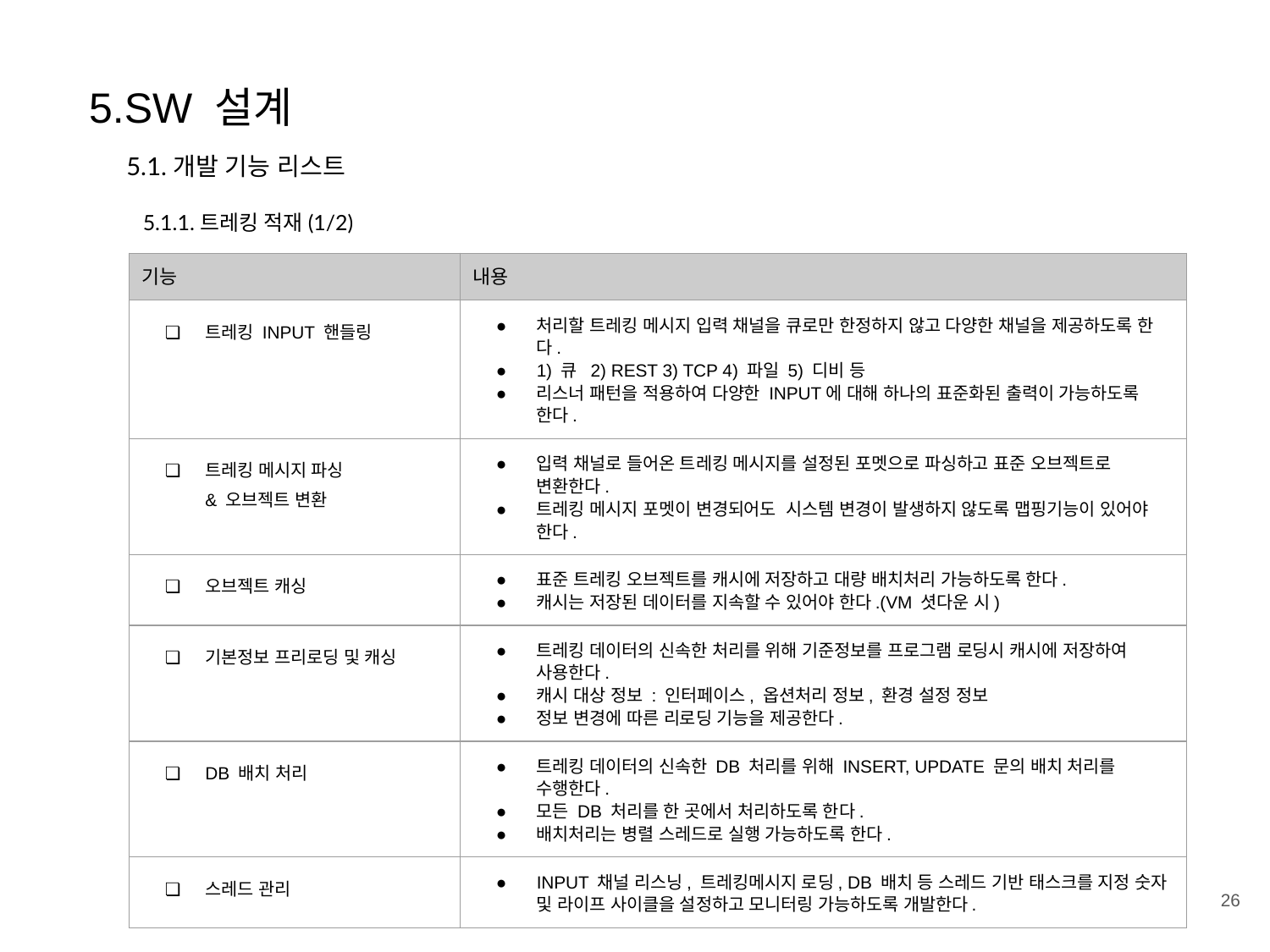

5.SW 설계
5.1.개발 기능 리스트
   5.1.1.트레킹 적재(1/2)
| 기능 | 내용 |
| --- | --- |
| 트레킹 INPUT 핸들링 | 처리할 트레킹 메시지 입력 채널을 큐로만 한정하지 않고 다양한 채널을 제공하도록 한다. 1) 큐 2) REST 3) TCP 4) 파일 5) 디비 등 리스너 패턴을 적용하여 다양한 INPUT에 대해 하나의 표준화된 출력이 가능하도록 한다. |
| 트레킹 메시지 파싱 & 오브젝트 변환 | 입력 채널로 들어온 트레킹 메시지를 설정된 포멧으로 파싱하고 표준 오브젝트로 변환한다. 트레킹 메시지 포멧이 변경되어도 시스템 변경이 발생하지 않도록 맵핑기능이 있어야 한다. |
| 오브젝트 캐싱 | 표준 트레킹 오브젝트를 캐시에 저장하고 대량 배치처리 가능하도록 한다. 캐시는 저장된 데이터를 지속할 수 있어야 한다.(VM 셧다운 시) |
| 기본정보 프리로딩 및 캐싱 | 트레킹 데이터의 신속한 처리를 위해 기준정보를 프로그램 로딩시 캐시에 저장하여 사용한다. 캐시 대상 정보 : 인터페이스, 옵션처리 정보, 환경 설정 정보 정보 변경에 따른 리로딩 기능을 제공한다. |
| DB 배치 처리 | 트레킹 데이터의 신속한 DB 처리를 위해 INSERT, UPDATE 문의 배치 처리를 수행한다. 모든 DB 처리를 한 곳에서 처리하도록 한다. 배치처리는 병렬 스레드로 실행 가능하도록 한다. |
| 스레드 관리 | INPUT 채널 리스닝, 트레킹메시지 로딩, DB 배치 등 스레드 기반 태스크를 지정 숫자 및 라이프 사이클을 설정하고 모니터링 가능하도록 개발한다. |
26